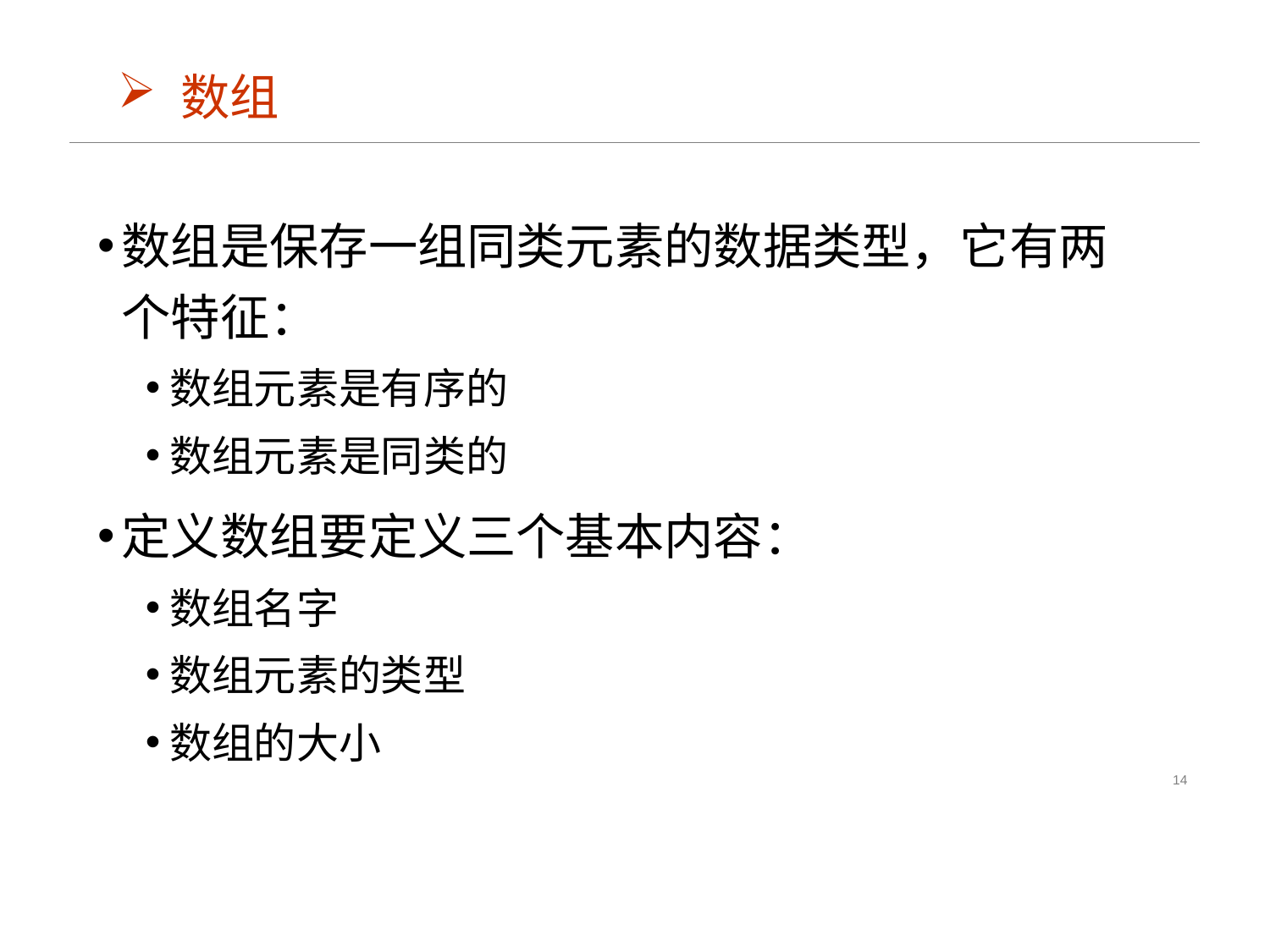

数组

数组是保存一组同类元素的数据类型，它有两个特征：
数组元素是有序的
数组元素是同类的
定义数组要定义三个基本内容：
数组名字
数组元素的类型
数组的大小
14